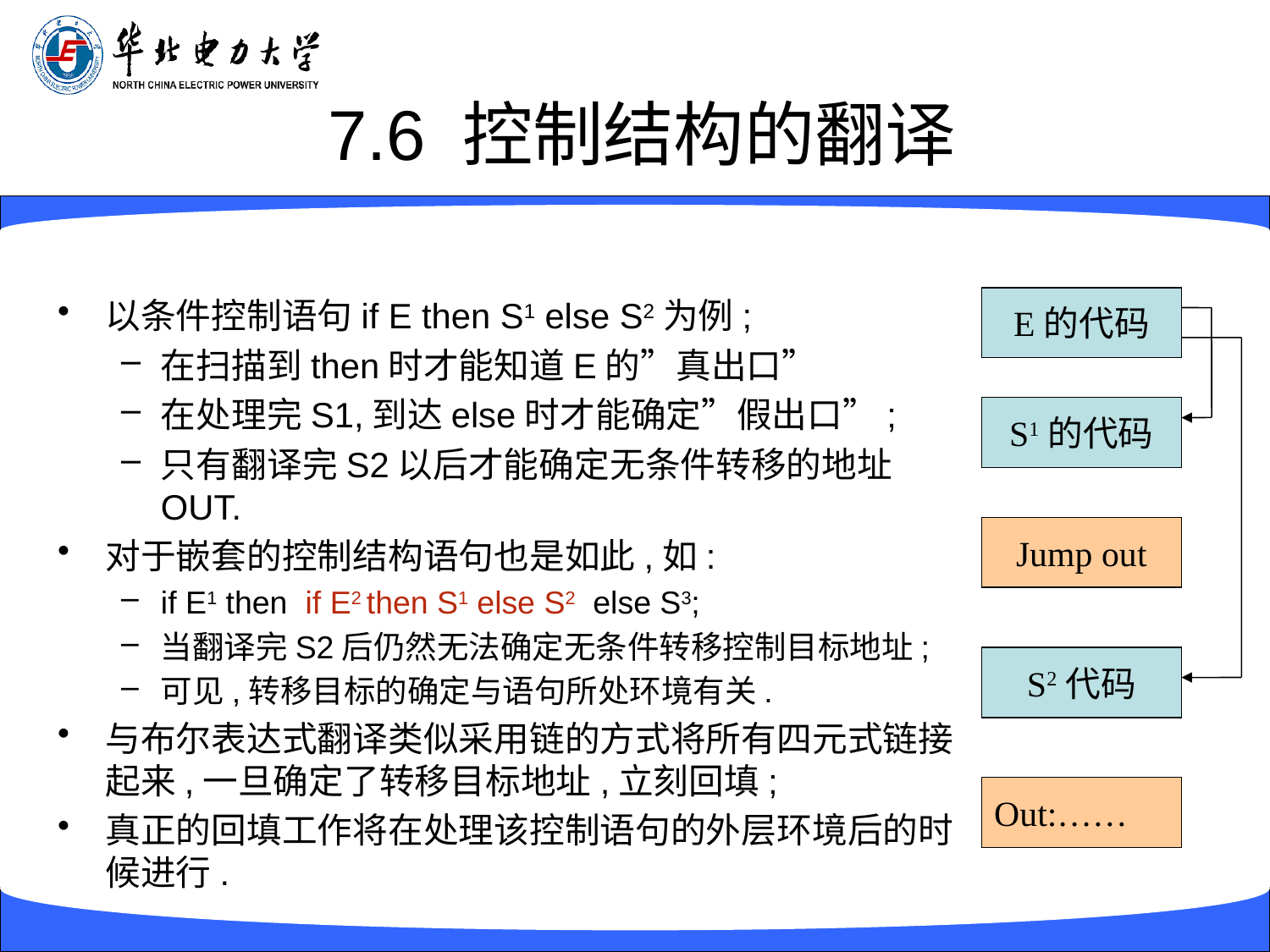

# 7.6 控制结构的翻译
以条件控制语句if E then S1 else S2为例;
在扫描到then时才能知道E的”真出口”
在处理完S1,到达else时才能确定”假出口”;
只有翻译完S2以后才能确定无条件转移的地址OUT.
对于嵌套的控制结构语句也是如此,如:
if E1 then  if E2 then S1 else S2  else S3;
当翻译完S2后仍然无法确定无条件转移控制目标地址;
可见,转移目标的确定与语句所处环境有关.
与布尔表达式翻译类似采用链的方式将所有四元式链接起来,一旦确定了转移目标地址,立刻回填;
真正的回填工作将在处理该控制语句的外层环境后的时候进行.
E的代码

S1的代码

Jump out
S2代码

Out:……